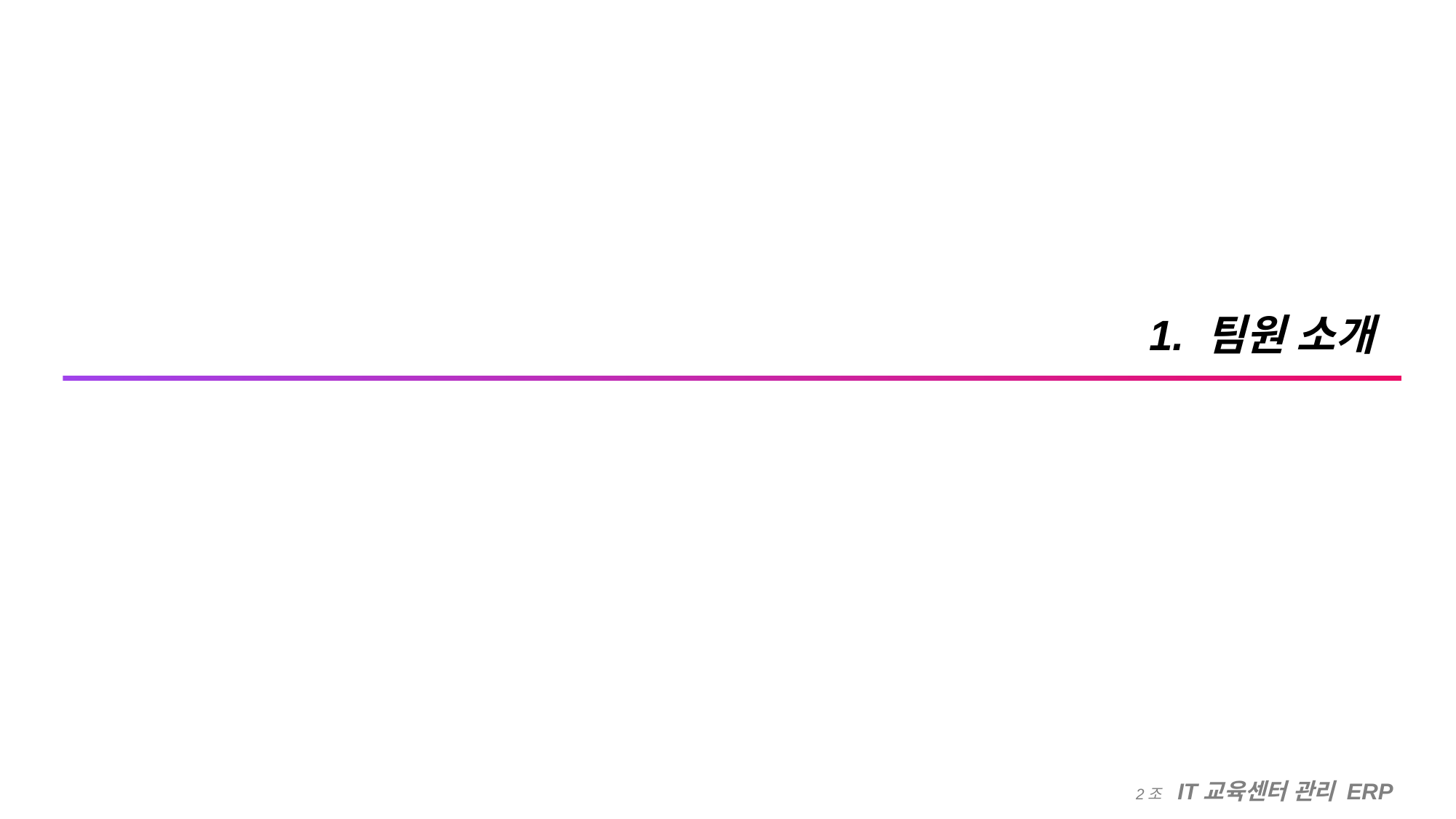

1. 팀원 소개

2조 IT교육센터 관리 ERP